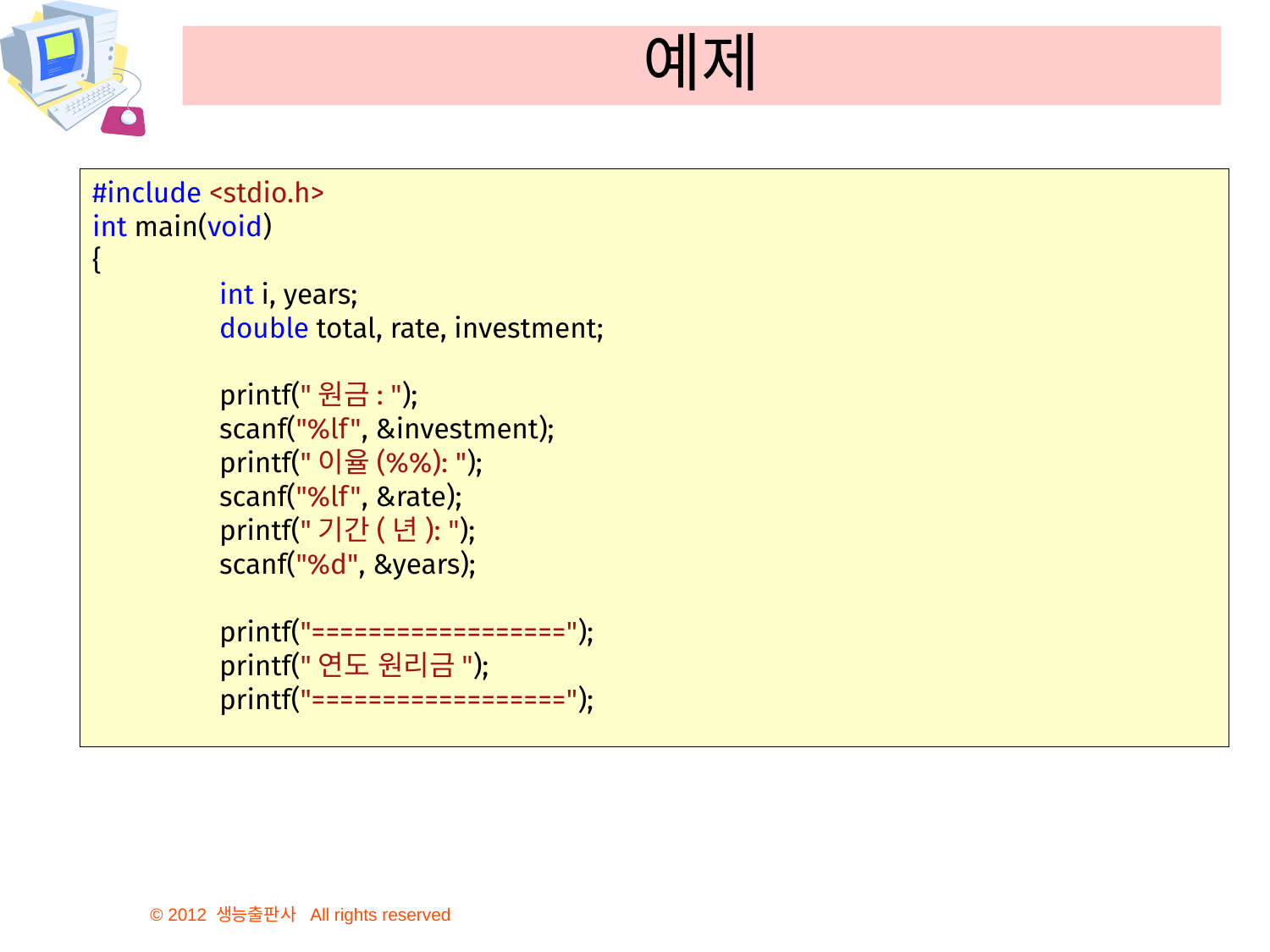

# 예제
#include <stdio.h>
int main(void)
{
	int i, years;
	double total, rate, investment;

	printf("원금: ");
	scanf("%lf", &investment);
	printf("이율(%%): ");
	scanf("%lf", &rate);
	printf("기간(년): ");
	scanf("%d", &years);

	printf("==================");
	printf("연도 원리금");
	printf("==================");